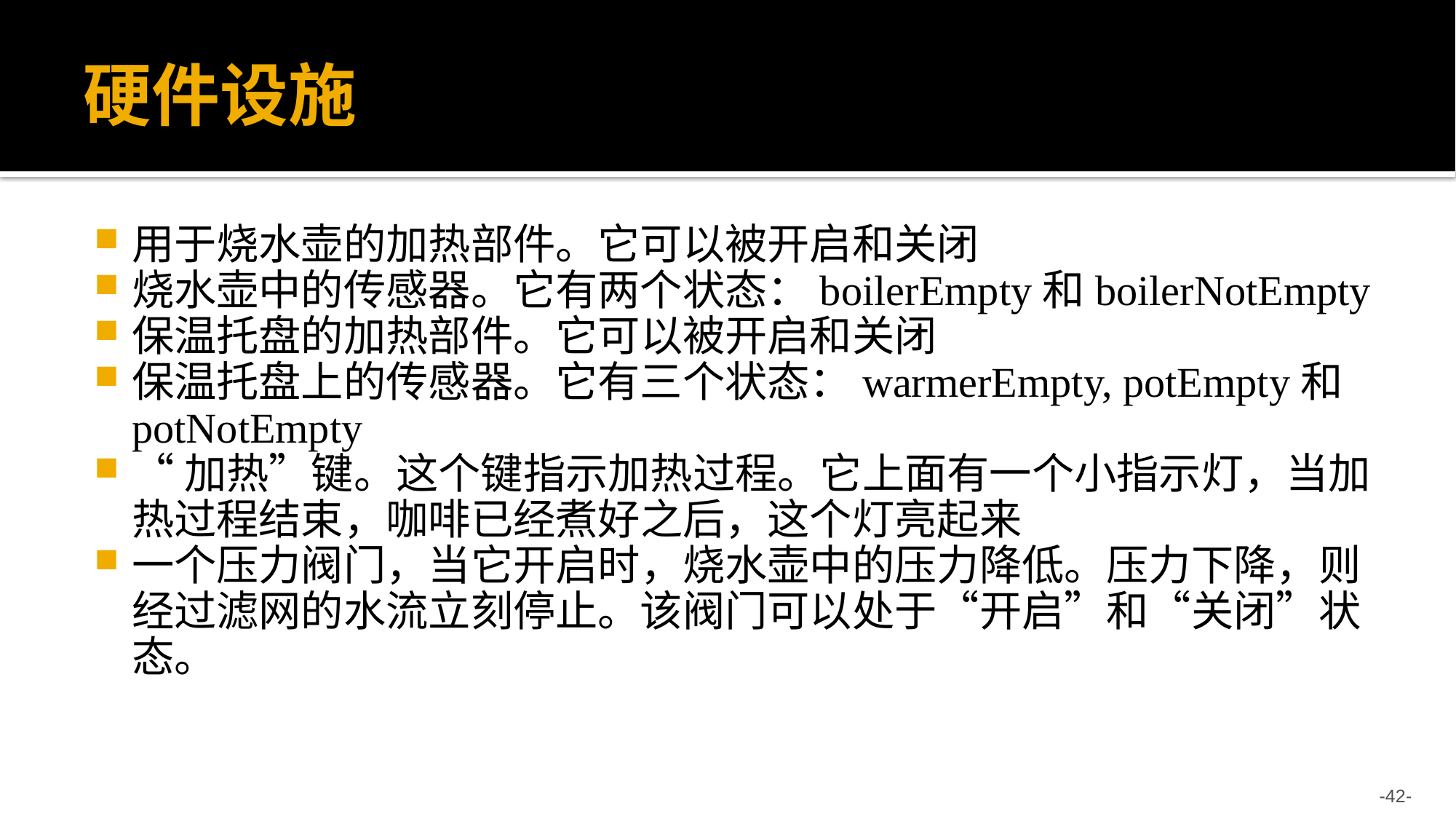

# 硬件设施
用于烧水壶的加热部件。它可以被开启和关闭
烧水壶中的传感器。它有两个状态：boilerEmpty和boilerNotEmpty
保温托盘的加热部件。它可以被开启和关闭
保温托盘上的传感器。它有三个状态：warmerEmpty, potEmpty和potNotEmpty
“加热”键。这个键指示加热过程。它上面有一个小指示灯，当加热过程结束，咖啡已经煮好之后，这个灯亮起来
一个压力阀门，当它开启时，烧水壶中的压力降低。压力下降，则经过滤网的水流立刻停止。该阀门可以处于“开启”和“关闭”状态。
-42-